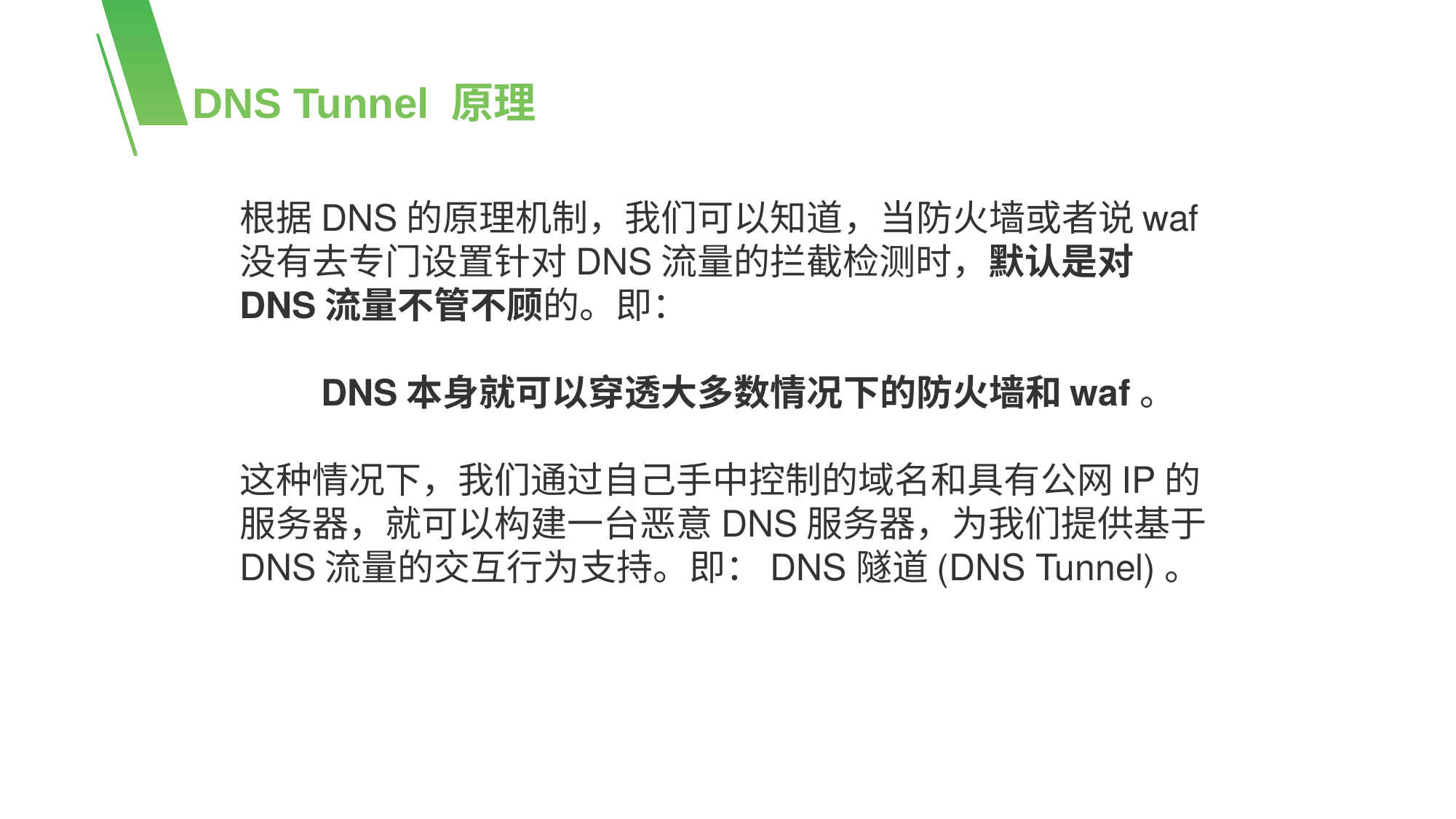

DNS Tunnel 原理
根据DNS的原理机制，我们可以知道，当防火墙或者说waf没有去专门设置针对DNS流量的拦截检测时，默认是对DNS流量不管不顾的。即：

        DNS本身就可以穿透大多数情况下的防火墙和waf。

这种情况下，我们通过自己手中控制的域名和具有公网IP的服务器，就可以构建一台恶意DNS服务器，为我们提供基于DNS流量的交互行为支持。即：DNS隧道(DNS Tunnel)。